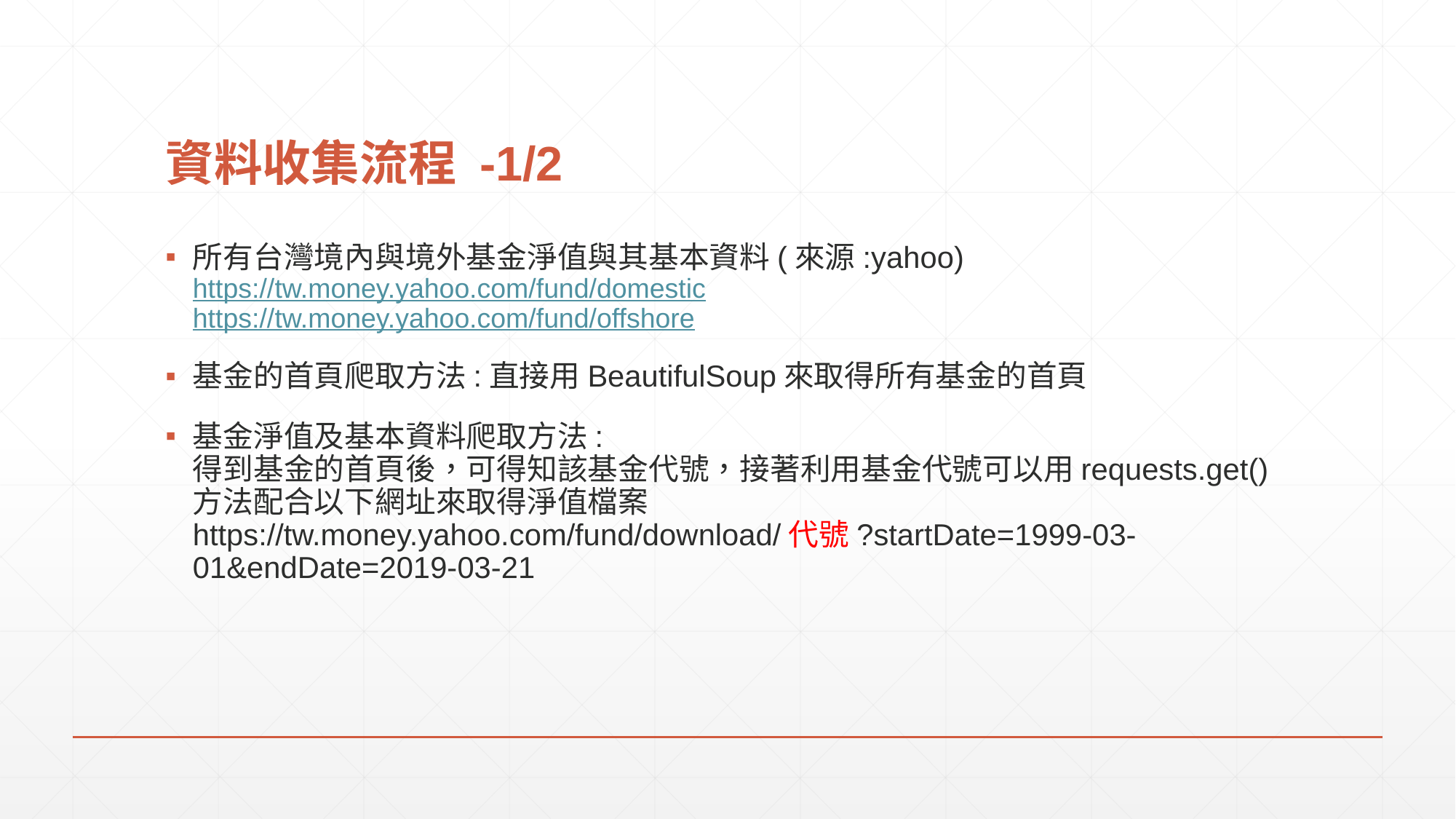

# 資料收集流程 -1/2
所有台灣境內與境外基金淨值與其基本資料(來源:yahoo)
https://tw.money.yahoo.com/fund/domestic
https://tw.money.yahoo.com/fund/offshore
基金的首頁爬取方法:直接用BeautifulSoup來取得所有基金的首頁
基金淨值及基本資料爬取方法:
得到基金的首頁後，可得知該基金代號，接著利用基金代號可以用requests.get()方法配合以下網址來取得淨值檔案
https://tw.money.yahoo.com/fund/download/代號?startDate=1999-03-01&endDate=2019-03-21